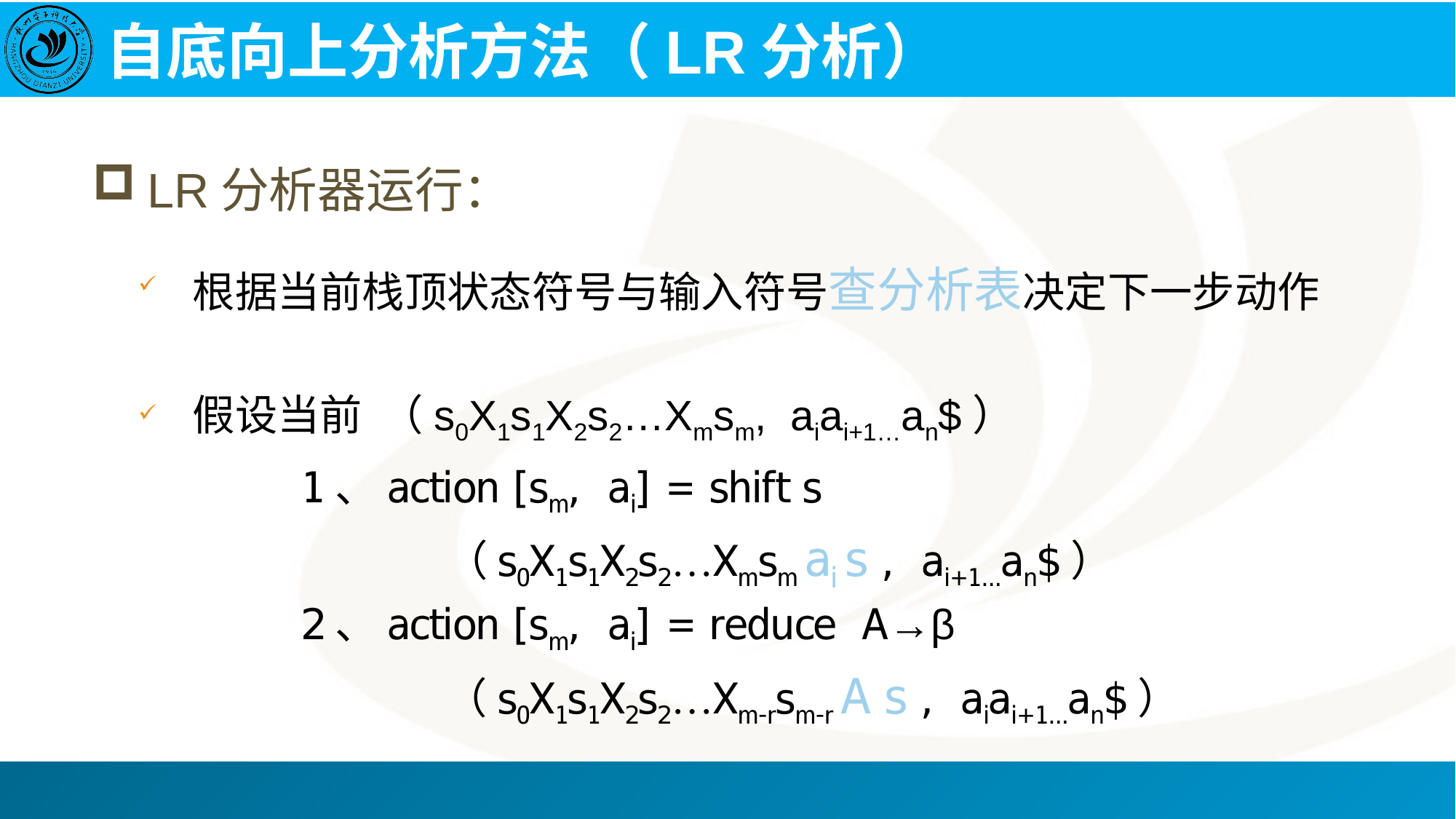

# 自底向上分析方法（LR分析）
LR分析器运行：
根据当前栈顶状态符号与输入符号查分析表决定下一步动作
假设当前  （s0X1s1X2s2…Xmsm,  aiai+1…an$）
1、action [sm,  ai] = shift s
		（s0X1s1X2s2…Xmsm ai s ,  ai+1…an$）
2、action [sm,  ai] = reduce  A→β
		（s0X1s1X2s2…Xm-rsm-r A s ,  aiai+1…an$）
24